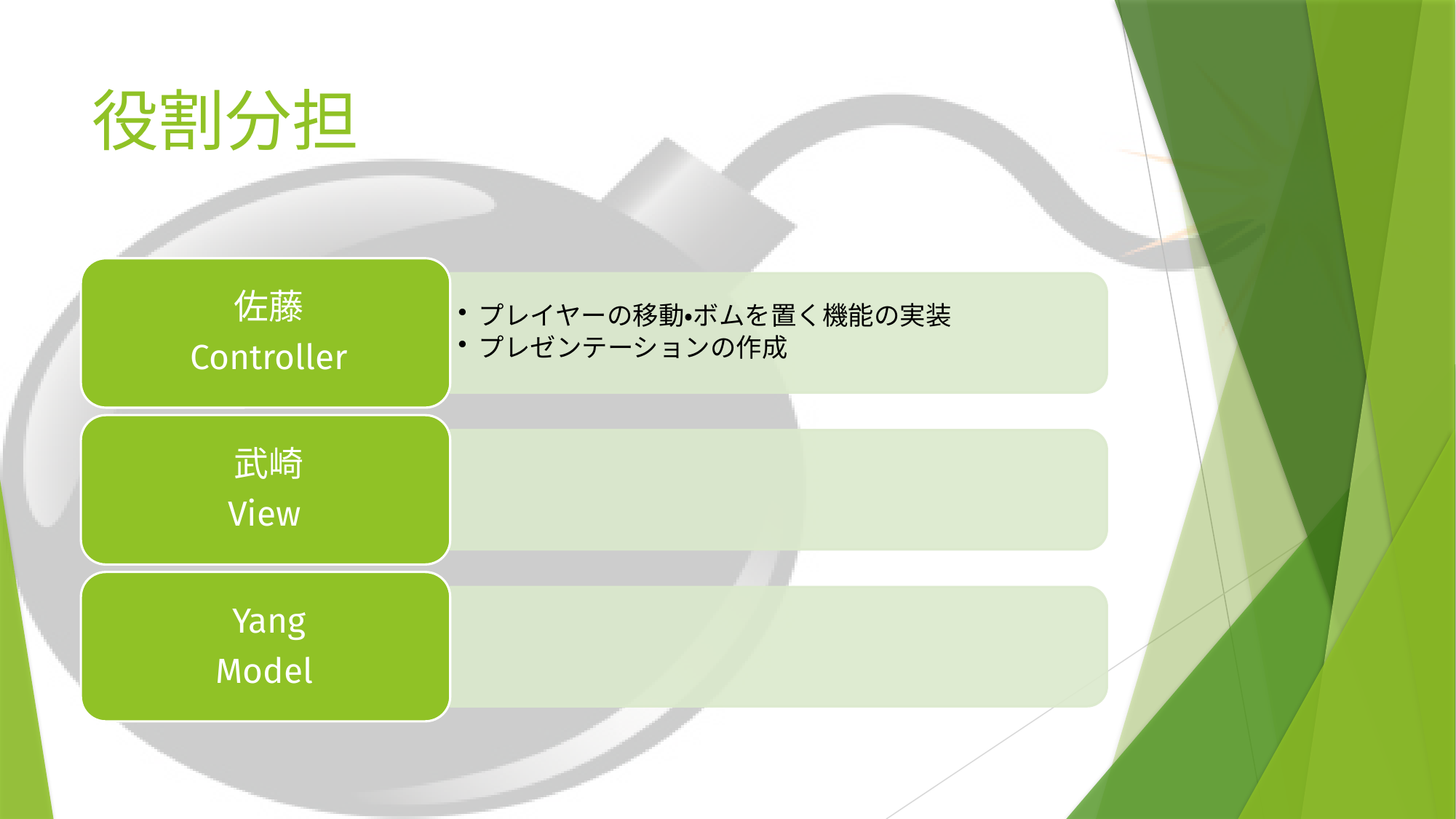

# 役割分担
プレイヤーの移動・ボムを置く機能の実装
プレゼンテーションの作成
佐藤
Controller

武崎
View

Yang
Model